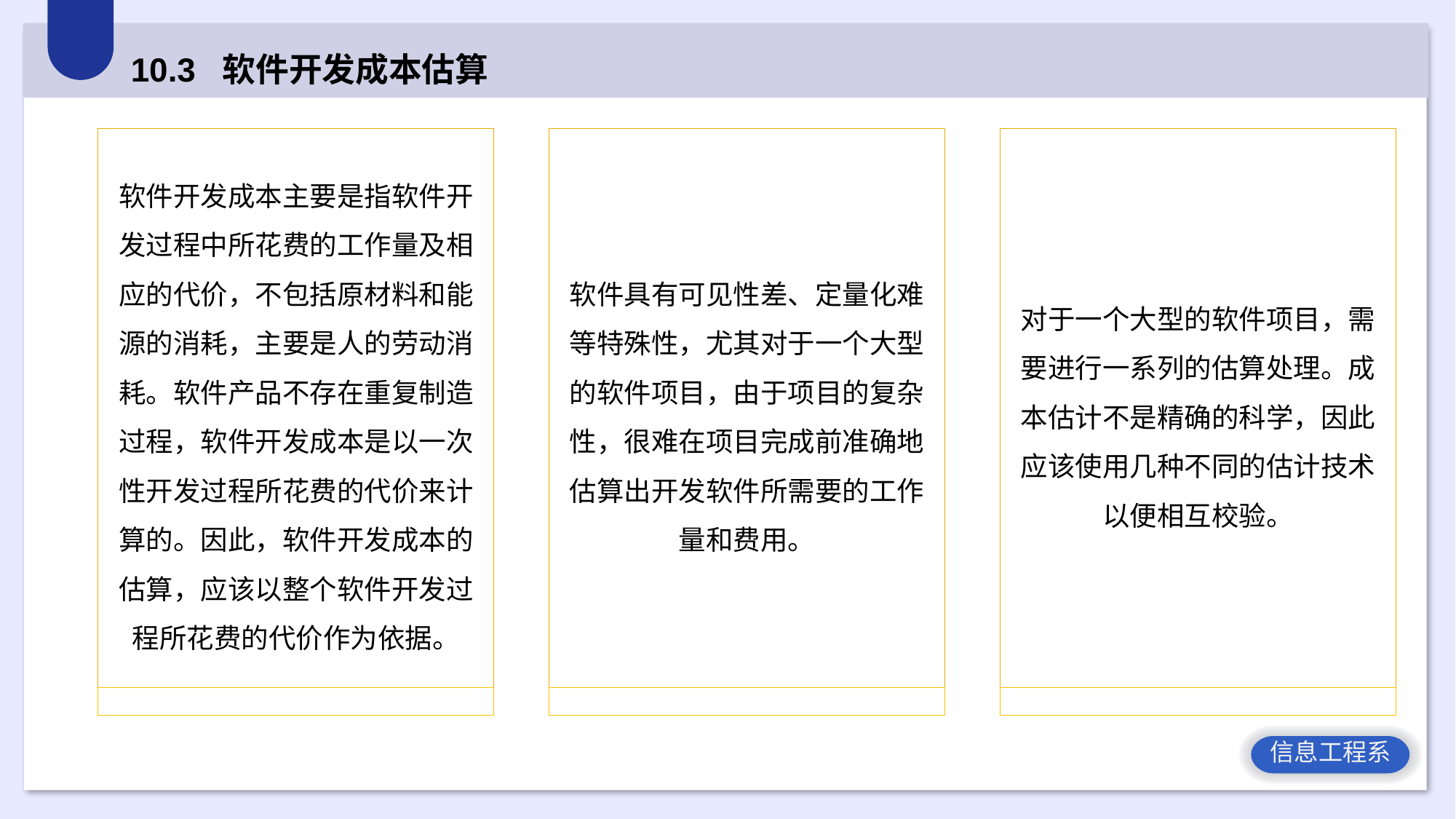

10.3  软件开发成本估算
软件开发成本主要是指软件开发过程中所花费的工作量及相应的代价，不包括原材料和能源的消耗，主要是人的劳动消耗。软件产品不存在重复制造过程，软件开发成本是以一次性开发过程所花费的代价来计算的。因此，软件开发成本的估算，应该以整个软件开发过程所花费的代价作为依据。
软件具有可见性差、定量化难等特殊性，尤其对于一个大型的软件项目，由于项目的复杂性，很难在项目完成前准确地估算出开发软件所需要的工作量和费用。
对于一个大型的软件项目，需要进行一系列的估算处理。成本估计不是精确的科学，因此应该使用几种不同的估计技术以便相互校验。